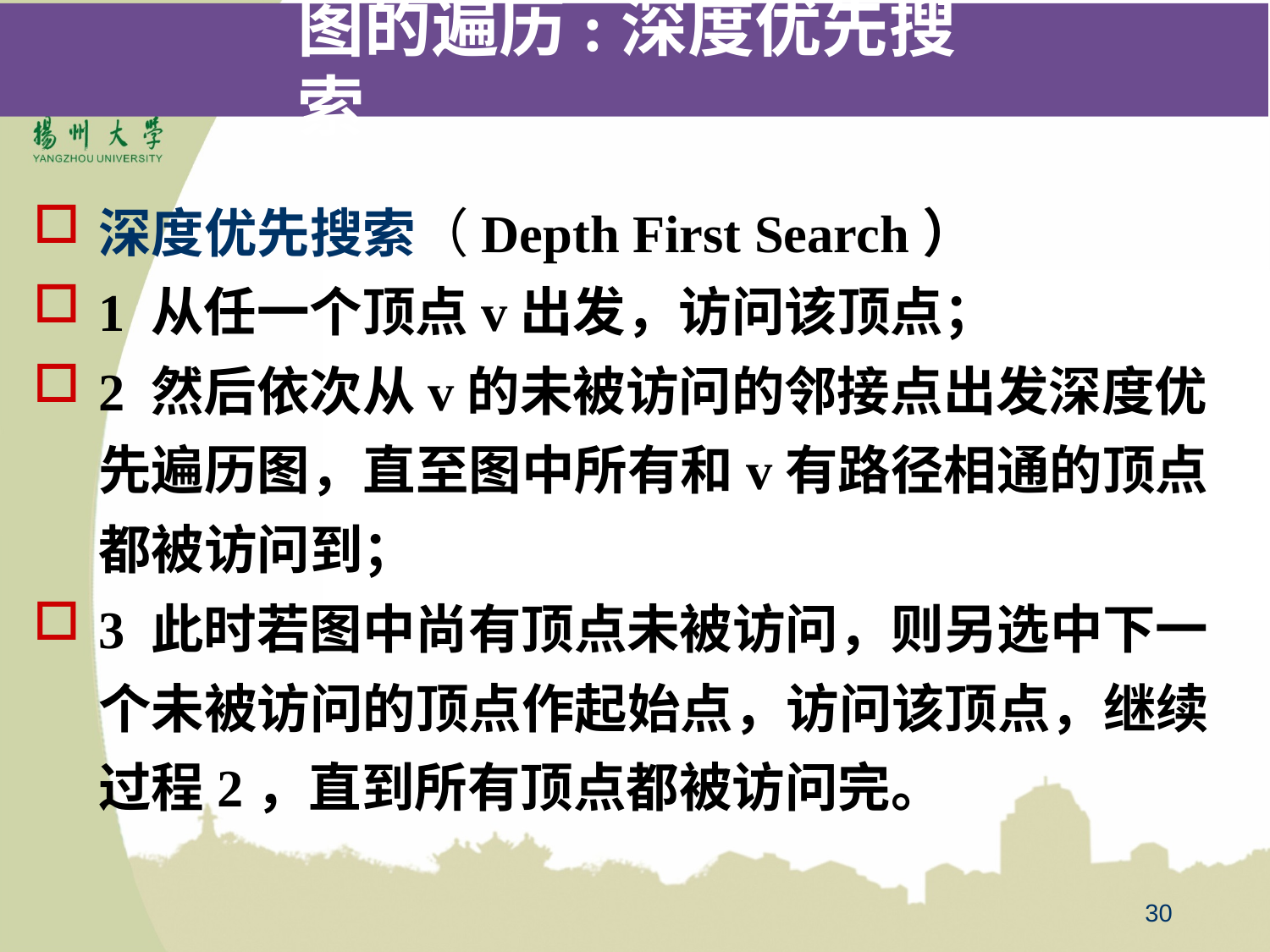

# 图的遍历:深度优先搜索
深度优先搜索（Depth First Search）
1 从任一个顶点v出发，访问该顶点；
2 然后依次从v的未被访问的邻接点出发深度优先遍历图，直至图中所有和v有路径相通的顶点都被访问到；
3 此时若图中尚有顶点未被访问，则另选中下一个未被访问的顶点作起始点，访问该顶点，继续过程2，直到所有顶点都被访问完。
30